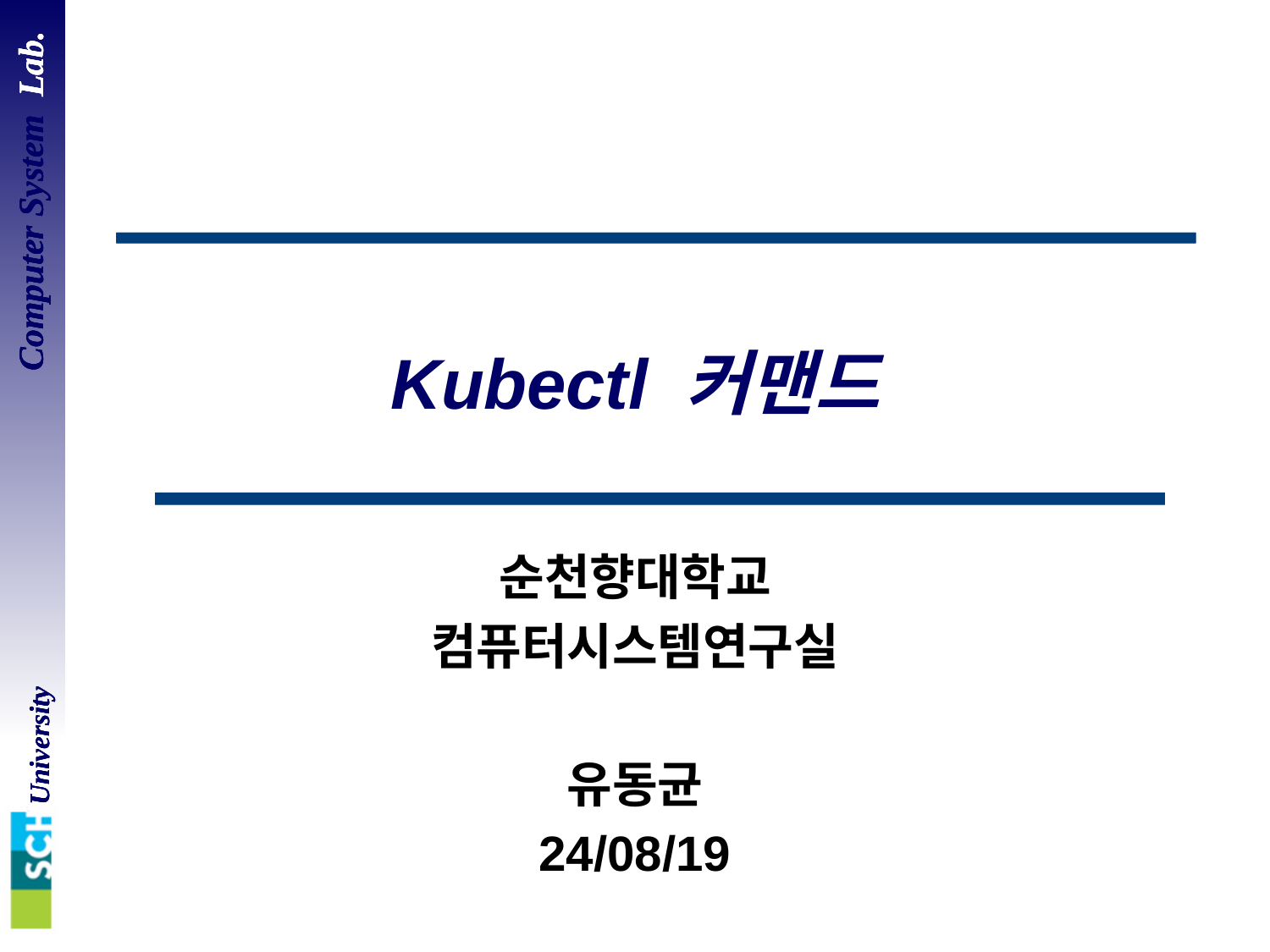

# Kubectl 커맨드
순천향대학교
컴퓨터시스템연구실

유동균
24/08/19